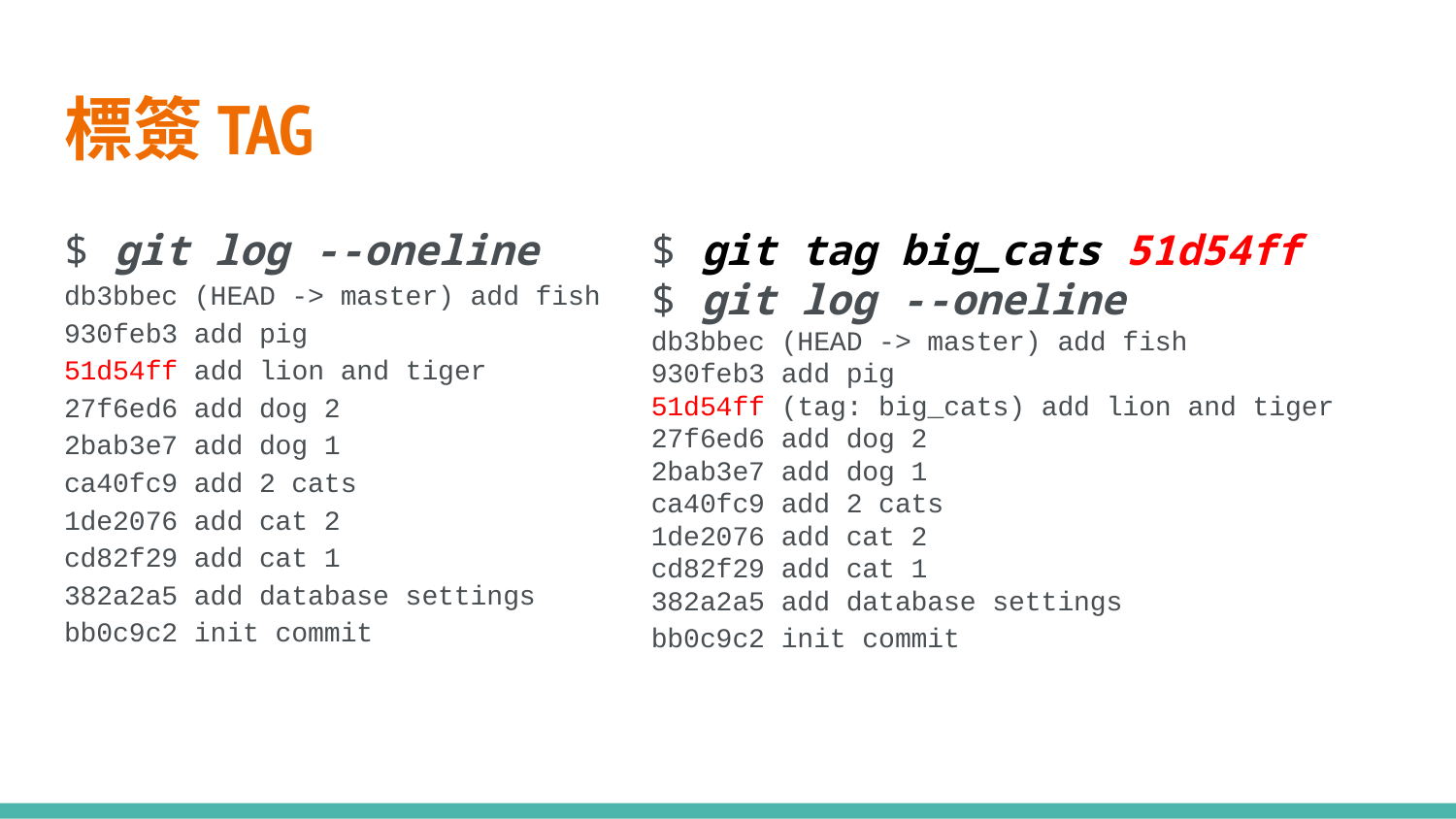

# 標簽TAG
$ git log --oneline
db3bbec (HEAD -> master) add fish
930feb3 add pig
51d54ff add lion and tiger
27f6ed6 add dog 2
2bab3e7 add dog 1
ca40fc9 add 2 cats
1de2076 add cat 2
cd82f29 add cat 1
382a2a5 add database settings
bb0c9c2 init commit

$ git tag big_cats 51d54ff
$ git log --oneline
db3bbec (HEAD -> master) add fish
930feb3 add pig
51d54ff (tag: big_cats) add lion and tiger
27f6ed6 add dog 2
2bab3e7 add dog 1
ca40fc9 add 2 cats
1de2076 add cat 2
cd82f29 add cat 1
382a2a5 add database settings
bb0c9c2 init commit